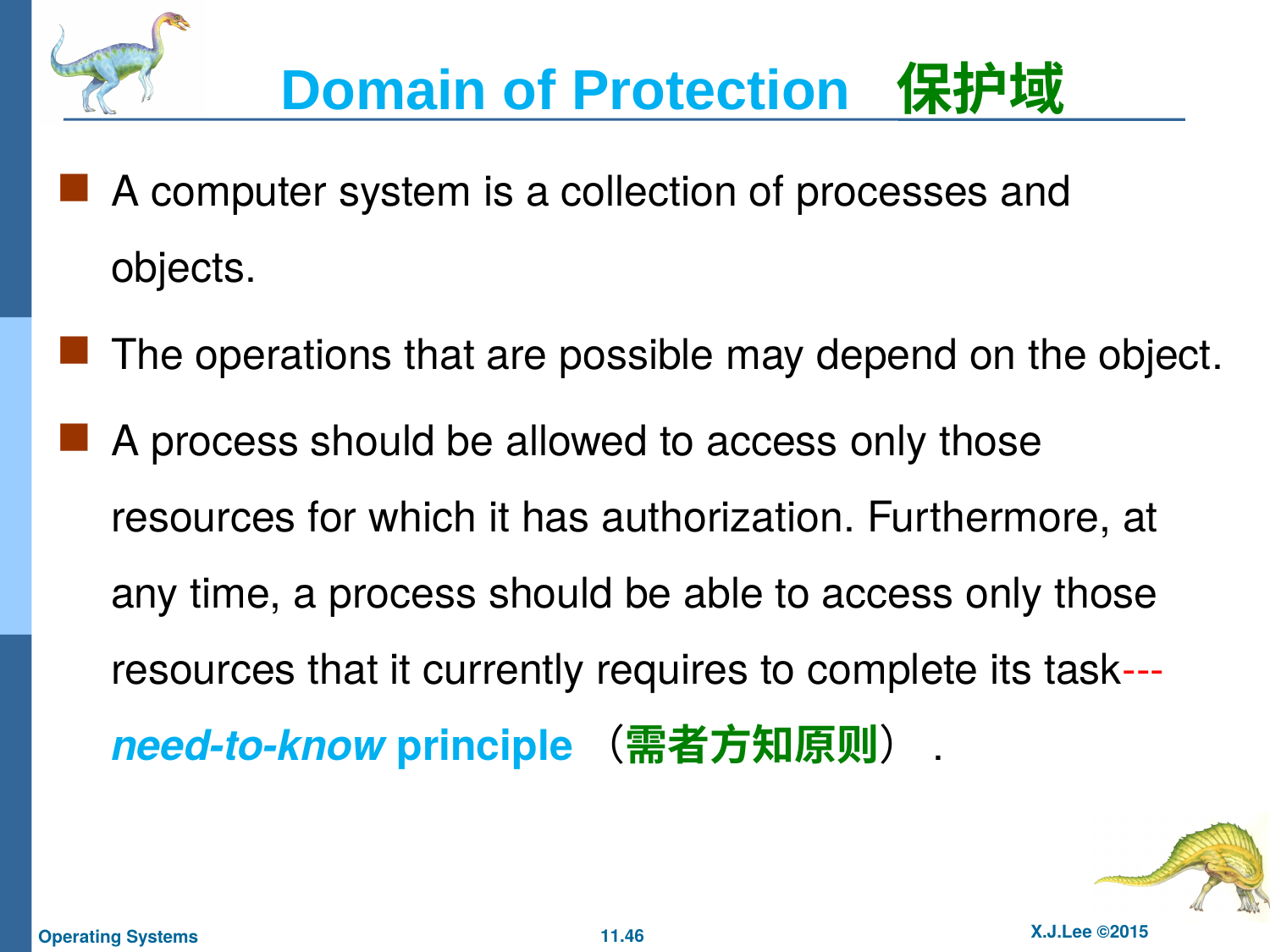

# Domain of Protection  保护域
A computer system is a collection of processes and objects.
The operations that are possible may depend on the object.
A process should be allowed to access only those resources for which it has authorization. Furthermore, at any time, a process should be able to access only those resources that it currently requires to complete its task---need-to-know principle（需者方知原则）.